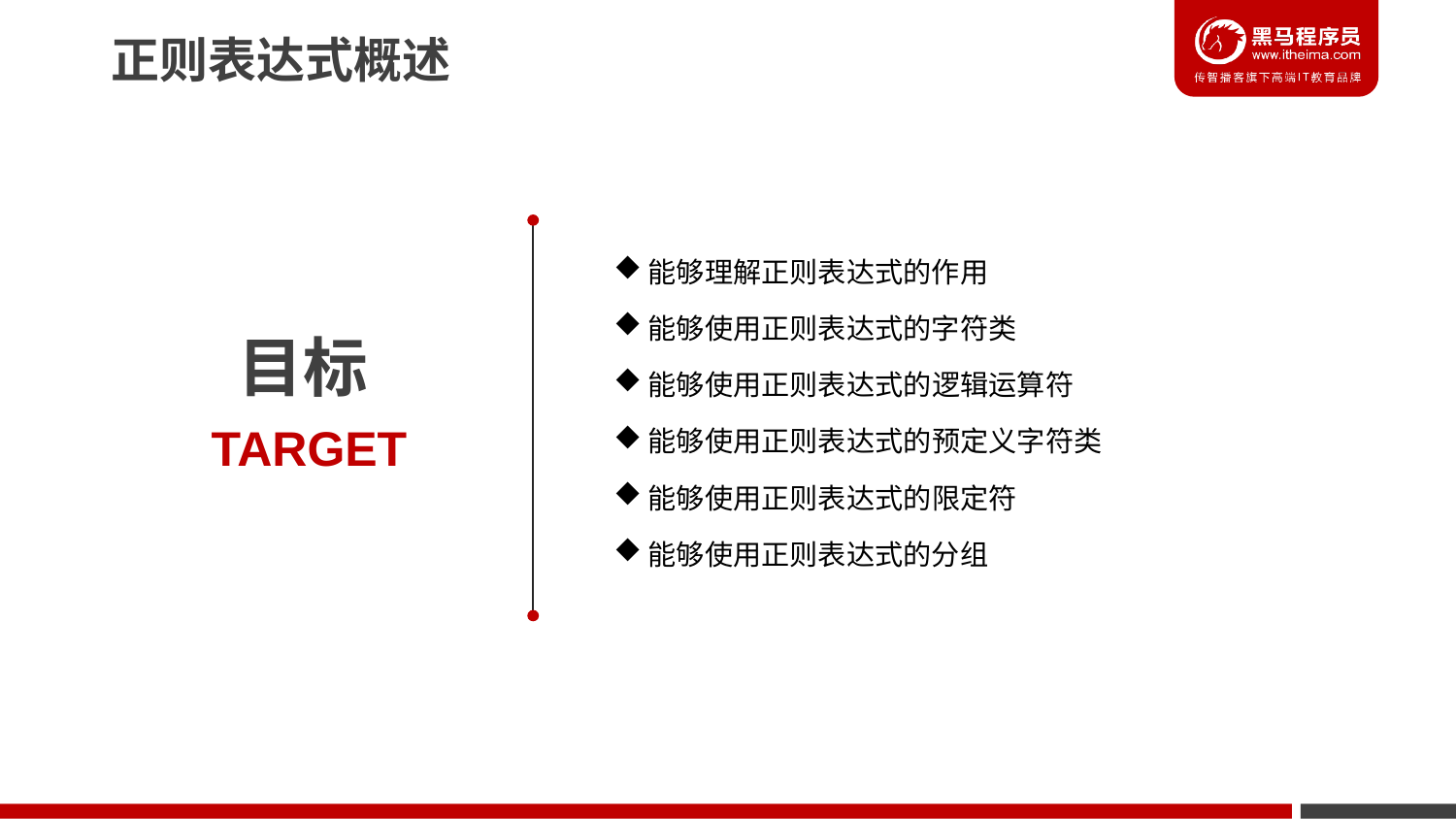

# 正则表达式概述
能够理解正则表达式的作用
能够使用正则表达式的字符类
能够使用正则表达式的逻辑运算符
能够使用正则表达式的预定义字符类
能够使用正则表达式的限定符
能够使用正则表达式的分组